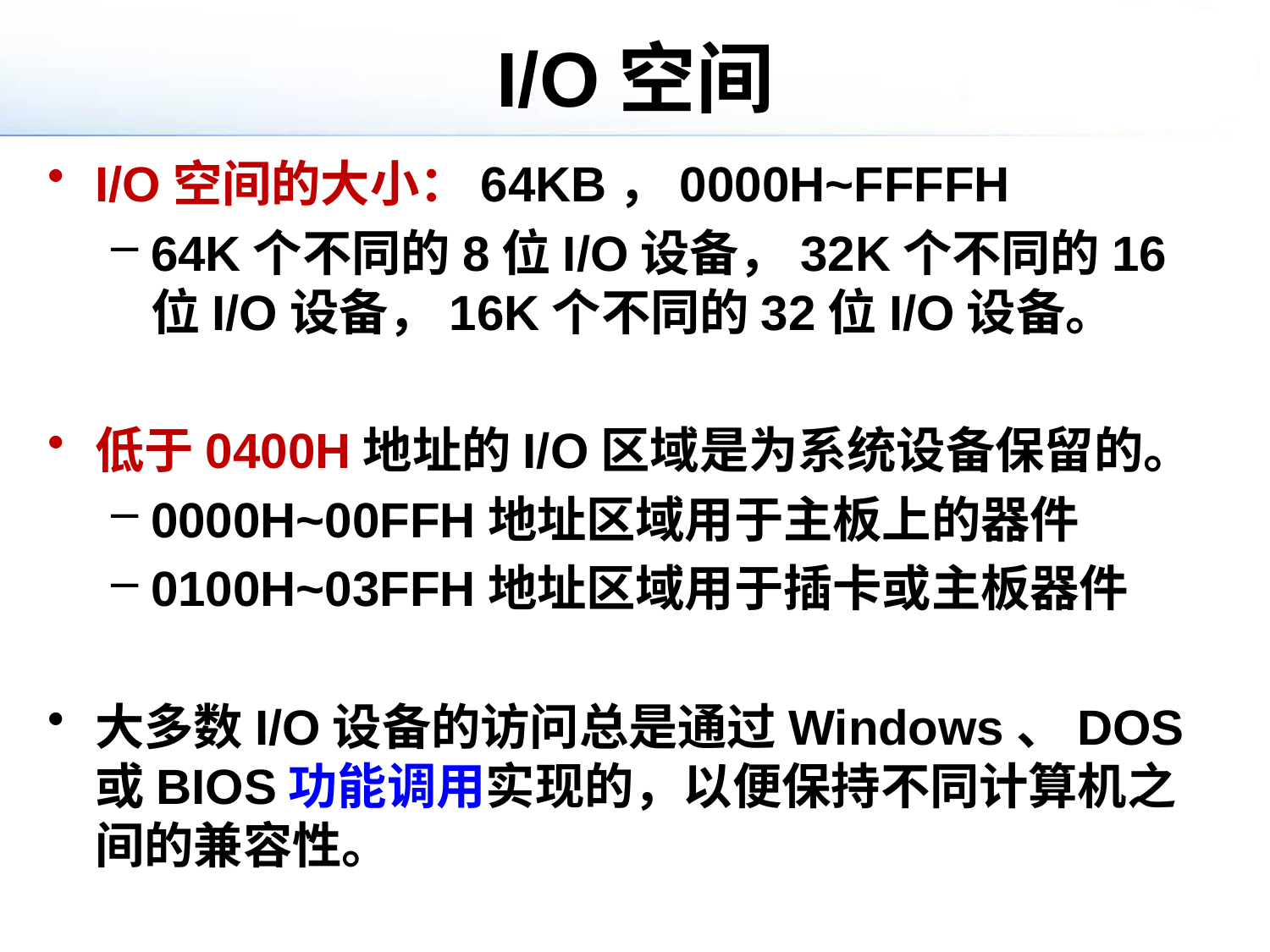

# I/O空间
I/O空间的大小：64KB，0000H~FFFFH
64K个不同的8位I/O设备，32K个不同的16位I/O设备，16K个不同的32位I/O设备。

低于0400H地址的I/O区域是为系统设备保留的。
0000H~00FFH地址区域用于主板上的器件
0100H~03FFH地址区域用于插卡或主板器件

大多数I/O设备的访问总是通过Windows、DOS或BIOS功能调用实现的，以便保持不同计算机之间的兼容性。